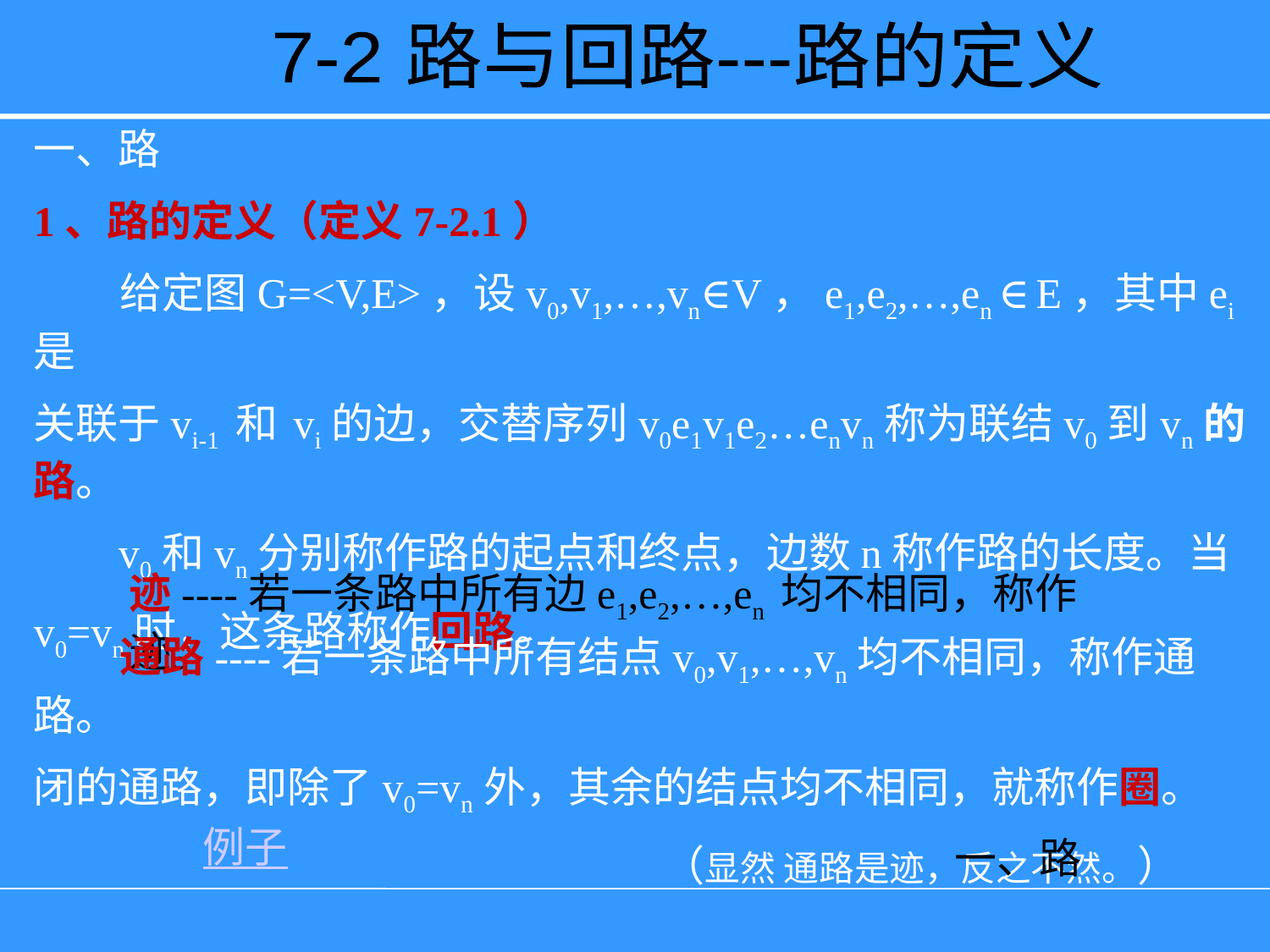

7-2 路与回路---路的定义

一、路
1、路的定义（定义7-2.1）
        给定图G=<V,E>，设v0,v1,…,vn∈V，e1,e2,…,en ∈ E，其中ei是
关联于vi-1 和 vi的边，交替序列v0e1v1e2…envn称为联结v0到vn的路。
        v0和vn分别称作路的起点和终点，边数n称作路的长度。当
v0=vn时，这条路称作回路。
迹----若一条路中所有边e1,e2,…,en 均不相同，称作迹。
        通路----若一条路中所有结点v0,v1,…,vn均不相同，称作通路。
闭的通路，即除了v0=vn外，其余的结点均不相同，就称作圈。
                                                                 （显然 通路是迹，反之不然。）
例子
一、路